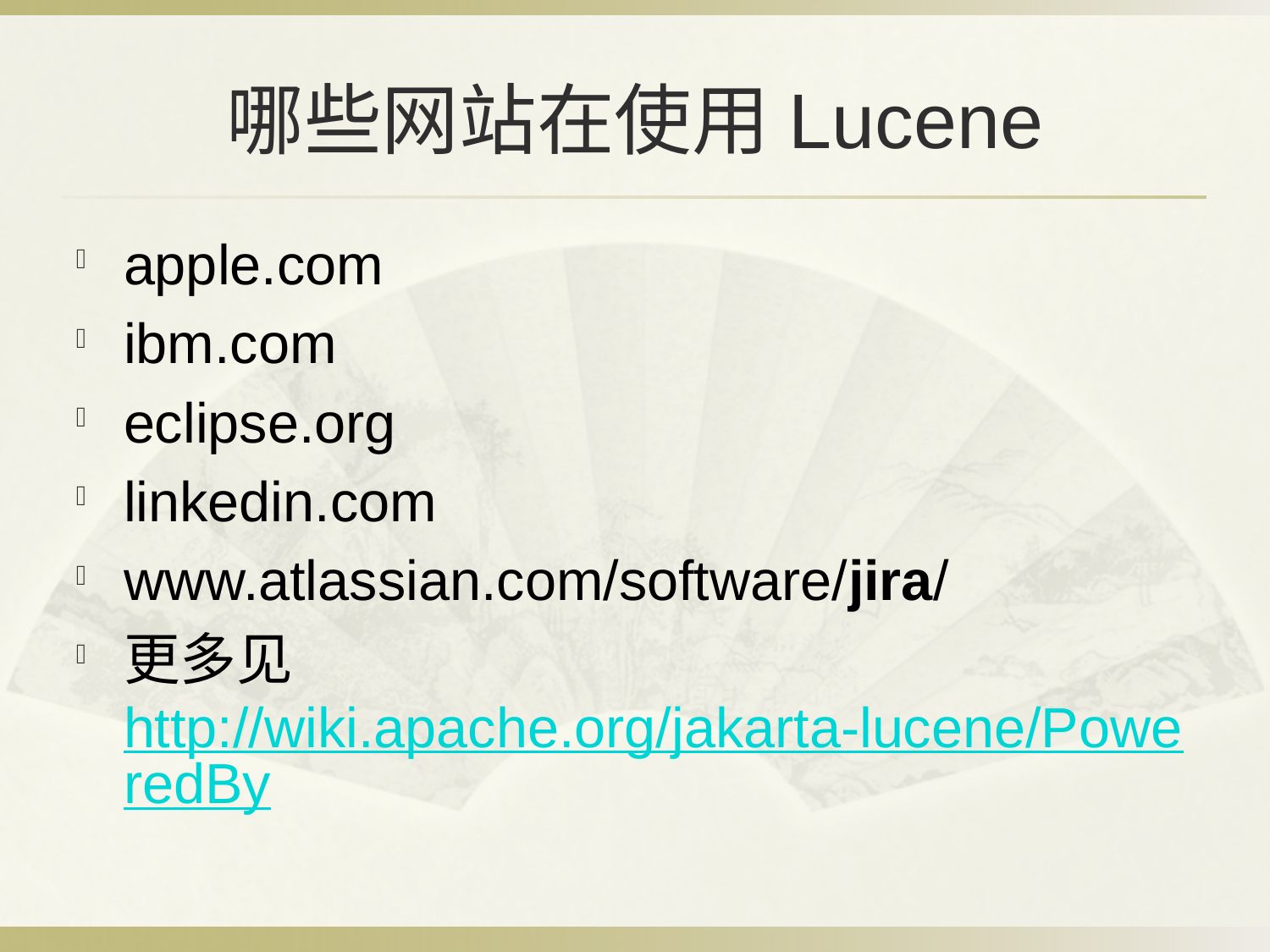

# 哪些网站在使用Lucene
apple.com
ibm.com
eclipse.org
linkedin.com
www.atlassian.com/software/jira/
更多见http://wiki.apache.org/jakarta-lucene/PoweredBy